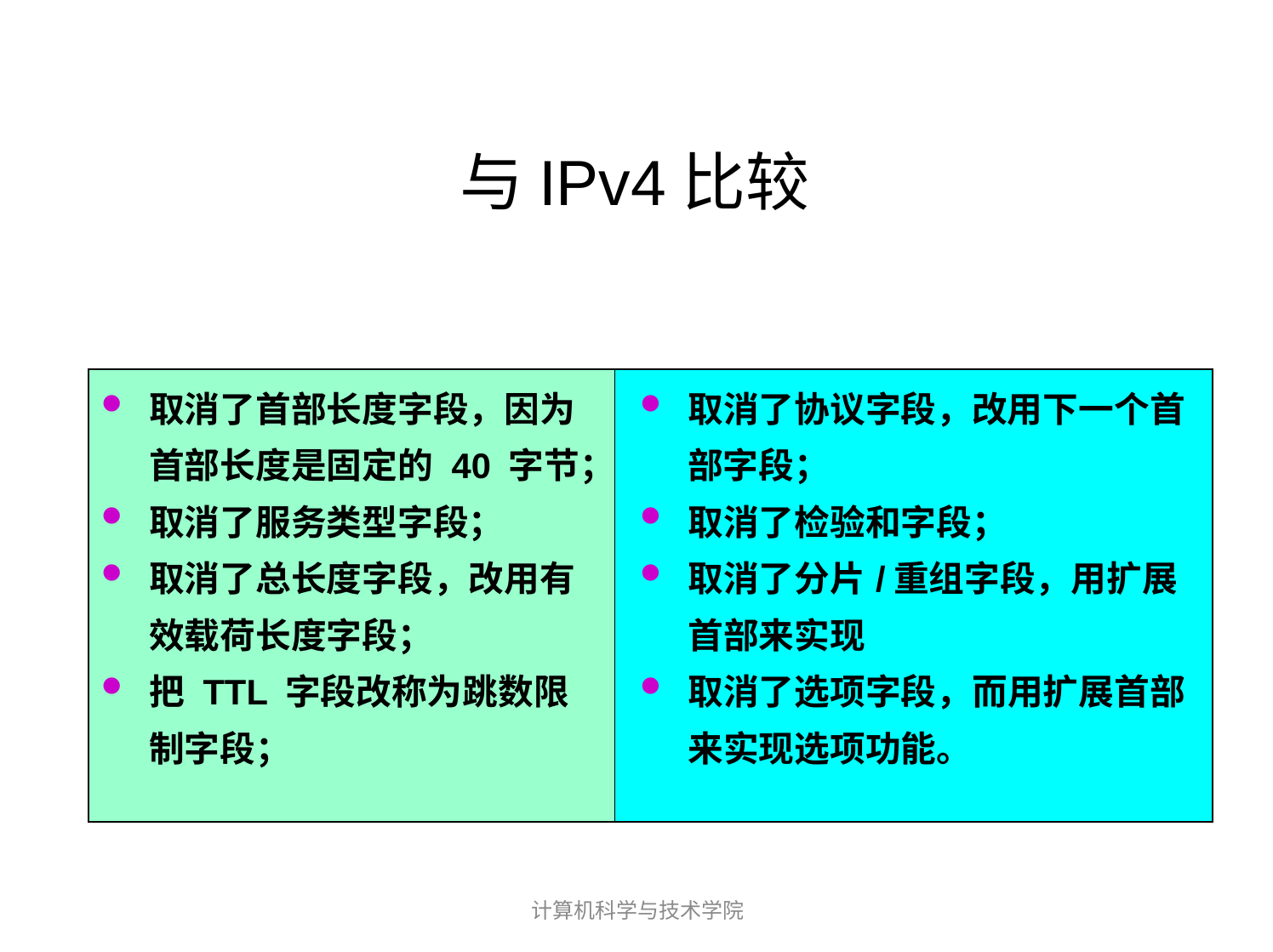

与IPv4比较
| 取消了首部长度字段，因为首部长度是固定的 40 字节； 取消了服务类型字段； 取消了总长度字段，改用有效载荷长度字段； 把 TTL 字段改称为跳数限制字段； | 取消了协议字段，改用下一个首部字段； 取消了检验和字段； 取消了分片/重组字段，用扩展首部来实现 取消了选项字段，而用扩展首部来实现选项功能。 |
| --- | --- |
计算机科学与技术学院
153